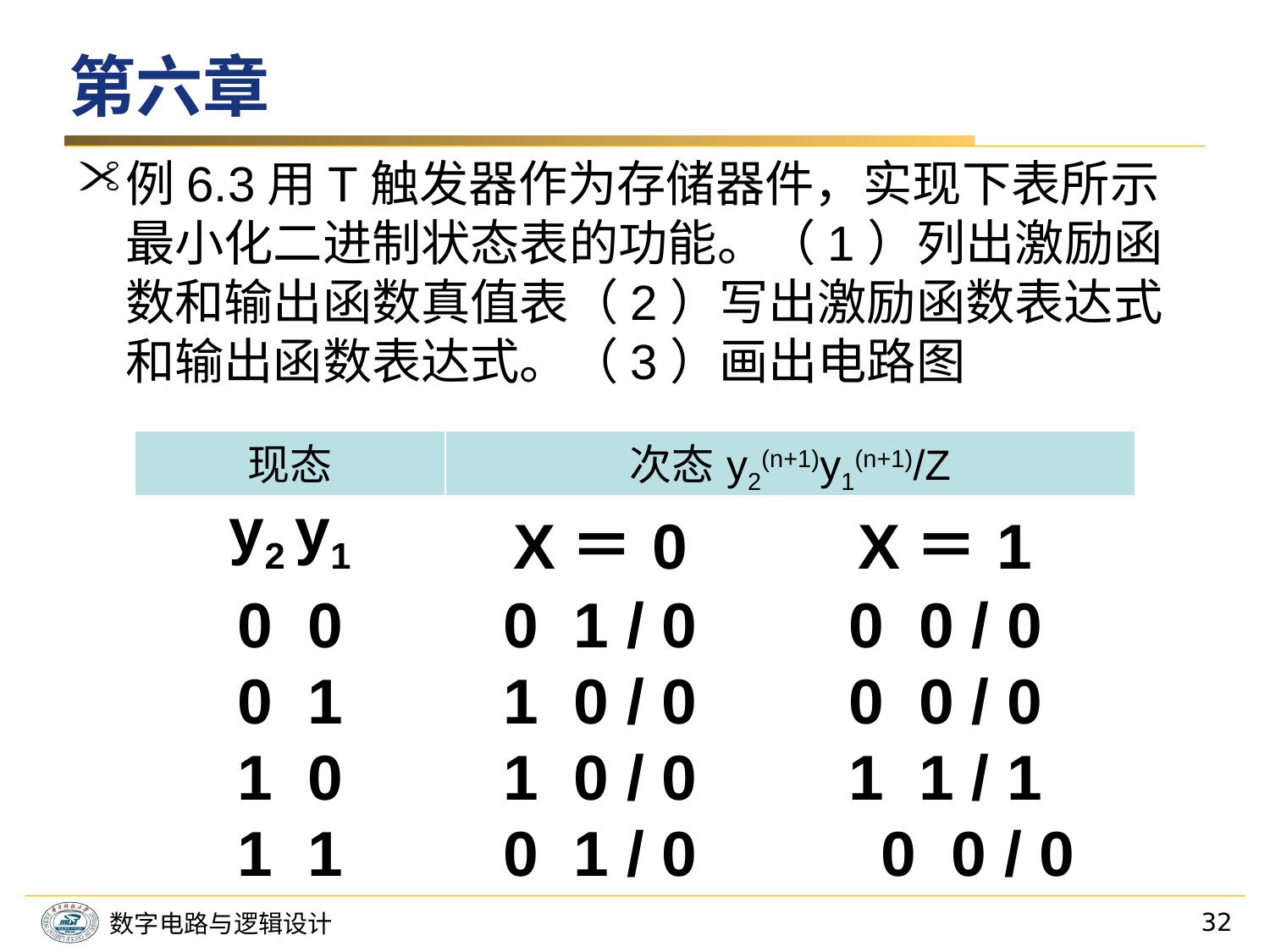

# 第六章
例6.3用T触发器作为存储器件，实现下表所示最小化二进制状态表的功能。（1）列出激励函数和输出函数真值表（2）写出激励函数表达式和输出函数表达式。（3）画出电路图

| 现态 | 次态y2(n+1)y1(n+1)/Z |  |
| --- | --- | --- |
| y2 y1 | X＝0 | X＝1 |
| 0 0 | 0 1 / 0 | 0 0 / 0 |
| 0 1 | 1 0 / 0 | 0 0 / 0 |
| 1 0 | 1 0 / 0 | 1 1 / 1 |
| 1 1 | 0 1 / 0 | 0 0 / 0 |
32
数字电路与逻辑设计